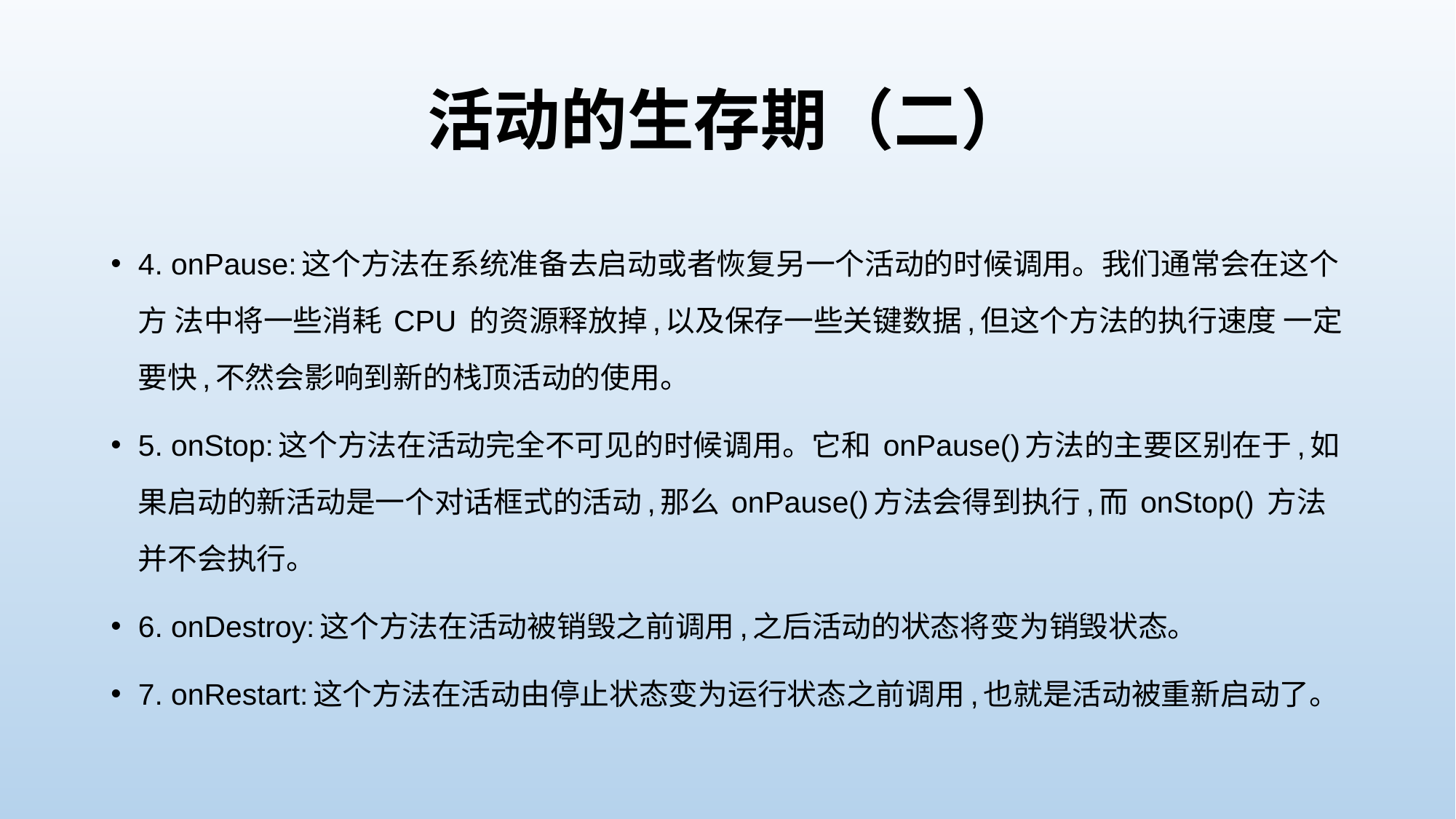

# 活动的生存期（二）
4. onPause:这个方法在系统准备去启动或者恢复另一个活动的时候调用。我们通常会在这个方 法中将一些消耗 CPU 的资源释放掉,以及保存一些关键数据,但这个方法的执行速度 一定要快,不然会影响到新的栈顶活动的使用。
5. onStop:这个方法在活动完全不可见的时候调用。它和 onPause()方法的主要区别在于,如 果启动的新活动是一个对话框式的活动,那么 onPause()方法会得到执行,而 onStop() 方法并不会执行。
6. onDestroy:这个方法在活动被销毁之前调用,之后活动的状态将变为销毁状态。
7. onRestart:这个方法在活动由停止状态变为运行状态之前调用,也就是活动被重新启动了。